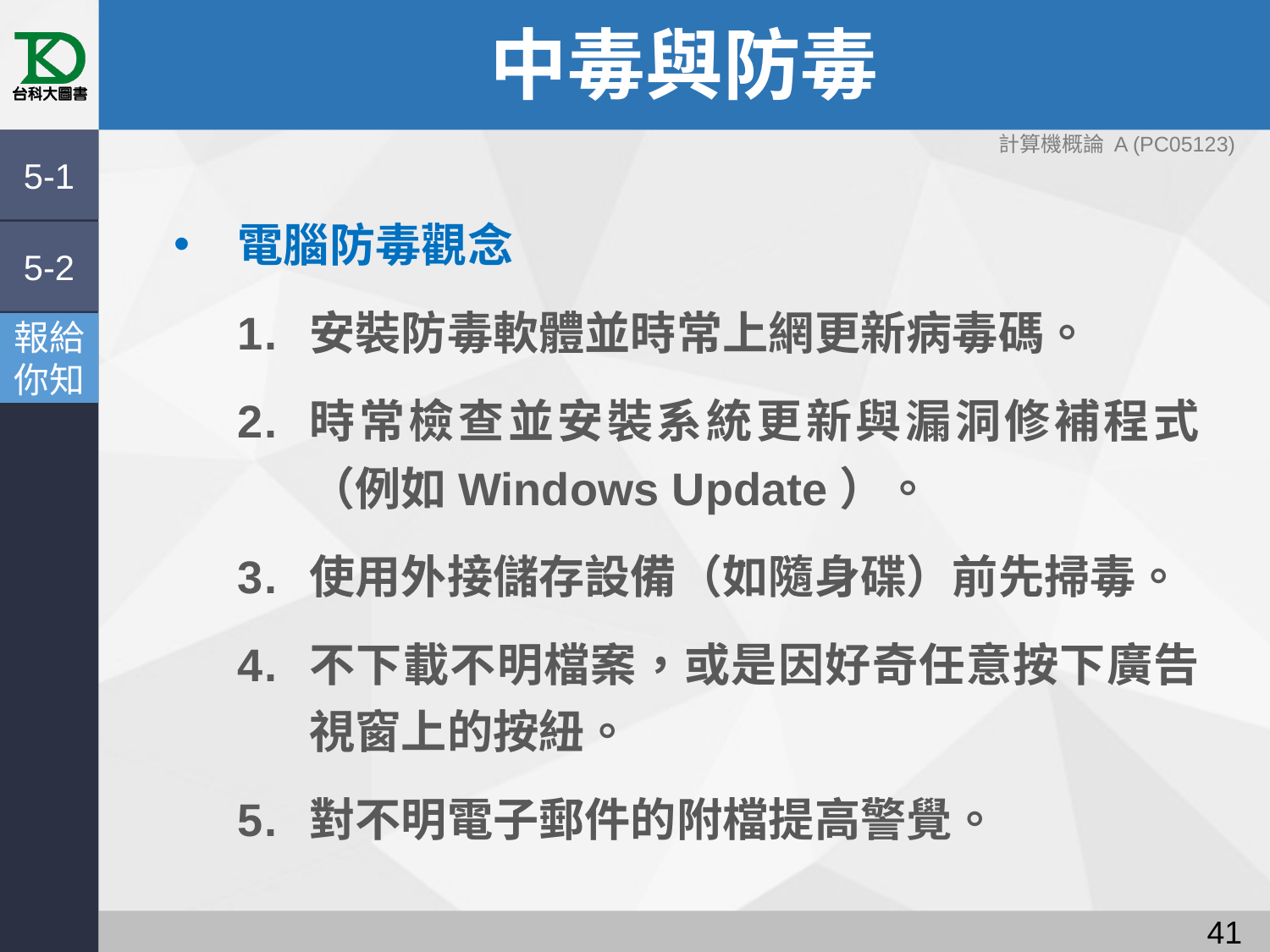

# 中毒與防毒
計算機概論 A (PC05123)
5-1
電腦防毒觀念
安裝防毒軟體並時常上網更新病毒碼。
時常檢查並安裝系統更新與漏洞修補程式（例如Windows Update）。
使用外接儲存設備（如隨身碟）前先掃毒。
不下載不明檔案，或是因好奇任意按下廣告視窗上的按紐。
對不明電子郵件的附檔提高警覺。
5-2
報給
你知
41